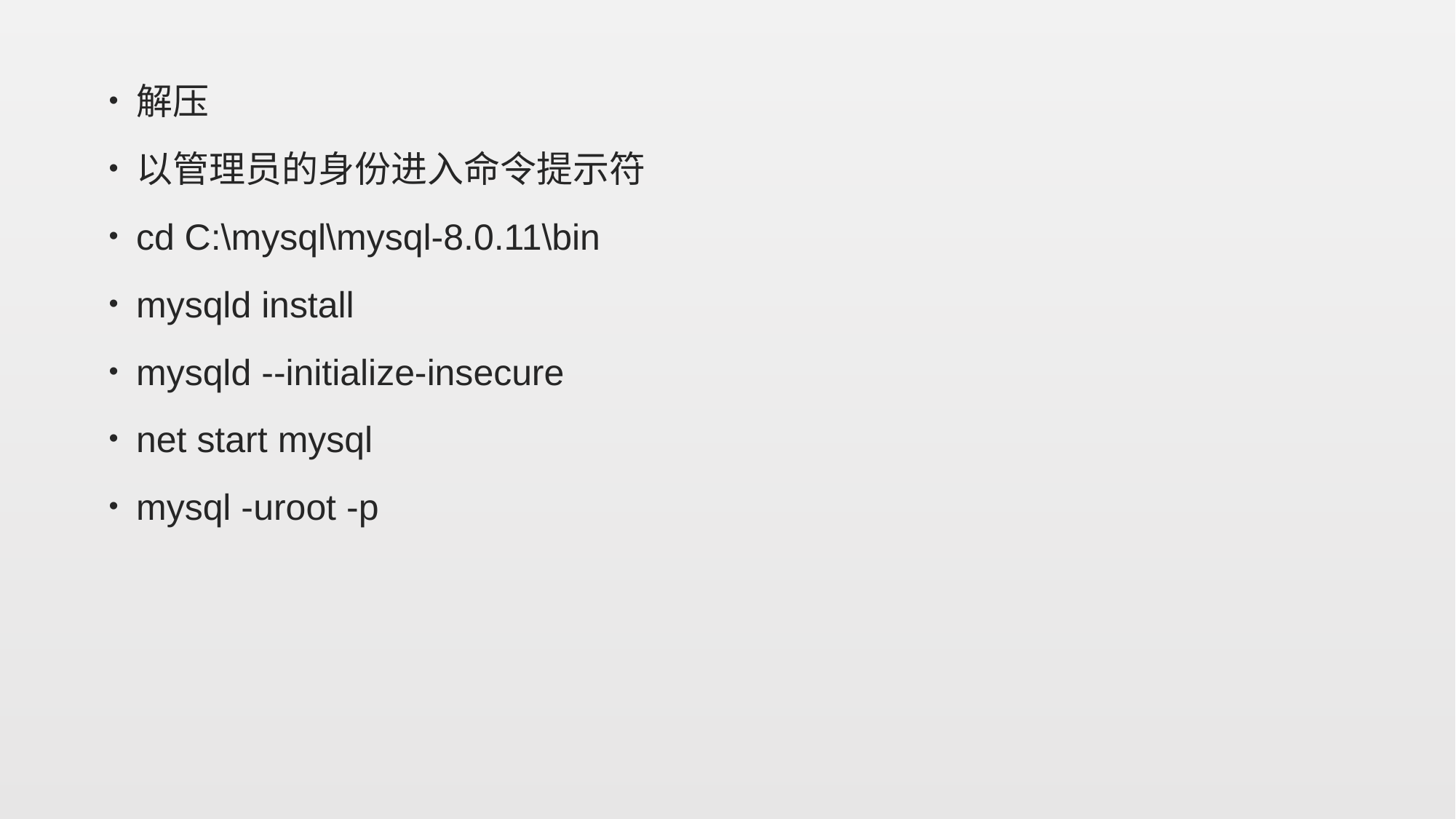

解压
以管理员的身份进入命令提示符
cd C:\mysql\mysql-8.0.11\bin
mysqld install
mysqld --initialize-insecure
net start mysql
mysql -uroot -p